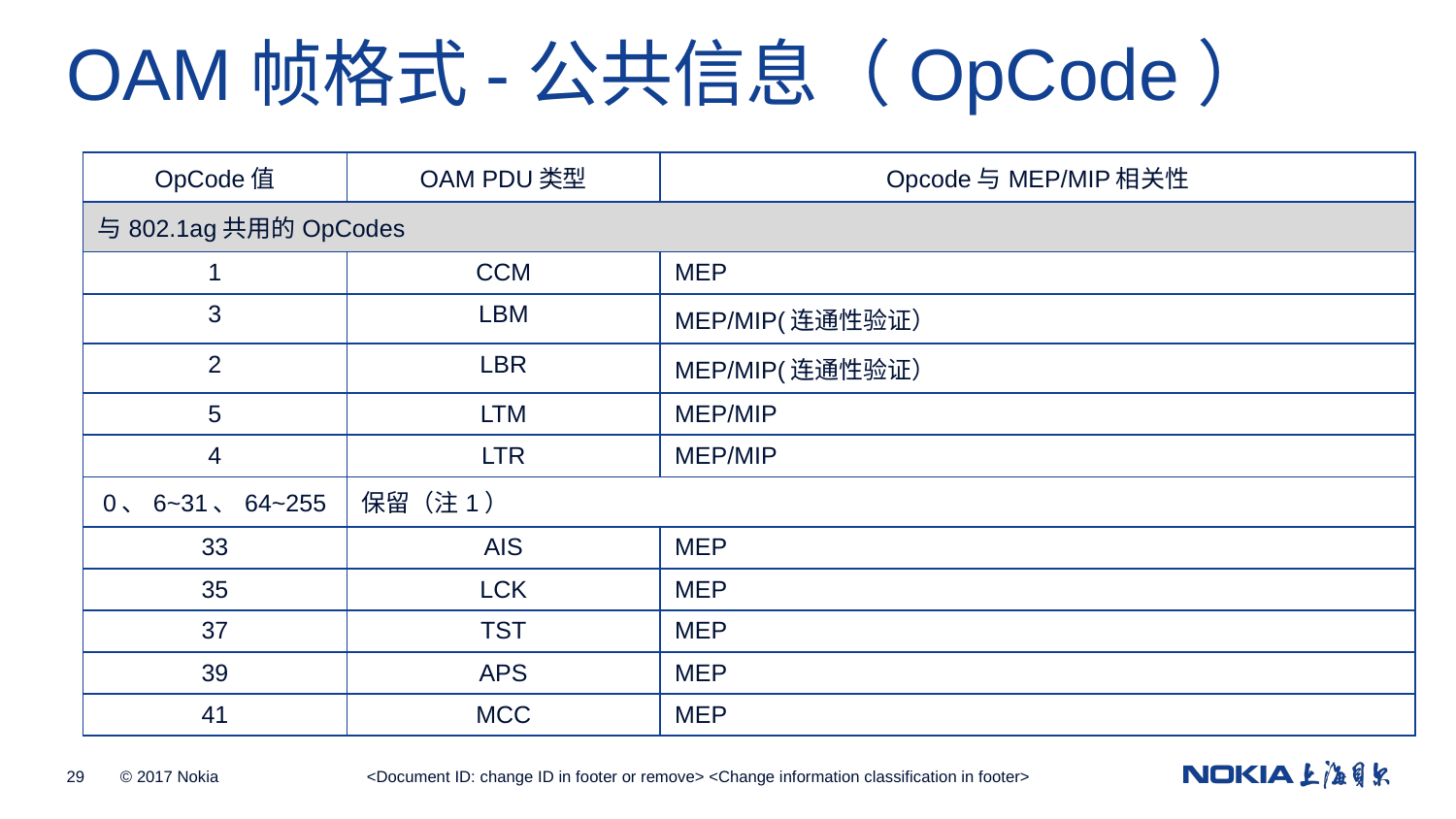

OAM帧格式-公共信息（OpCode）
| OpCode值 | OAM PDU类型 | Opcode与MEP/MIP相关性 |
| --- | --- | --- |
| 与802.1ag共用的OpCodes |  |  |
| 1 | CCM | MEP |
| 3 | LBM | MEP/MIP(连通性验证） |
| 2 | LBR | MEP/MIP(连通性验证） |
| 5 | LTM | MEP/MIP |
| 4 | LTR | MEP/MIP |
| 0、6~31、64~255 | 保留（注1） |  |
| 33 | AIS | MEP |
| 35 | LCK | MEP |
| 37 | TST | MEP |
| 39 | APS | MEP |
| 41 | MCC | MEP |
<Document ID: change ID in footer or remove> <Change information classification in footer>